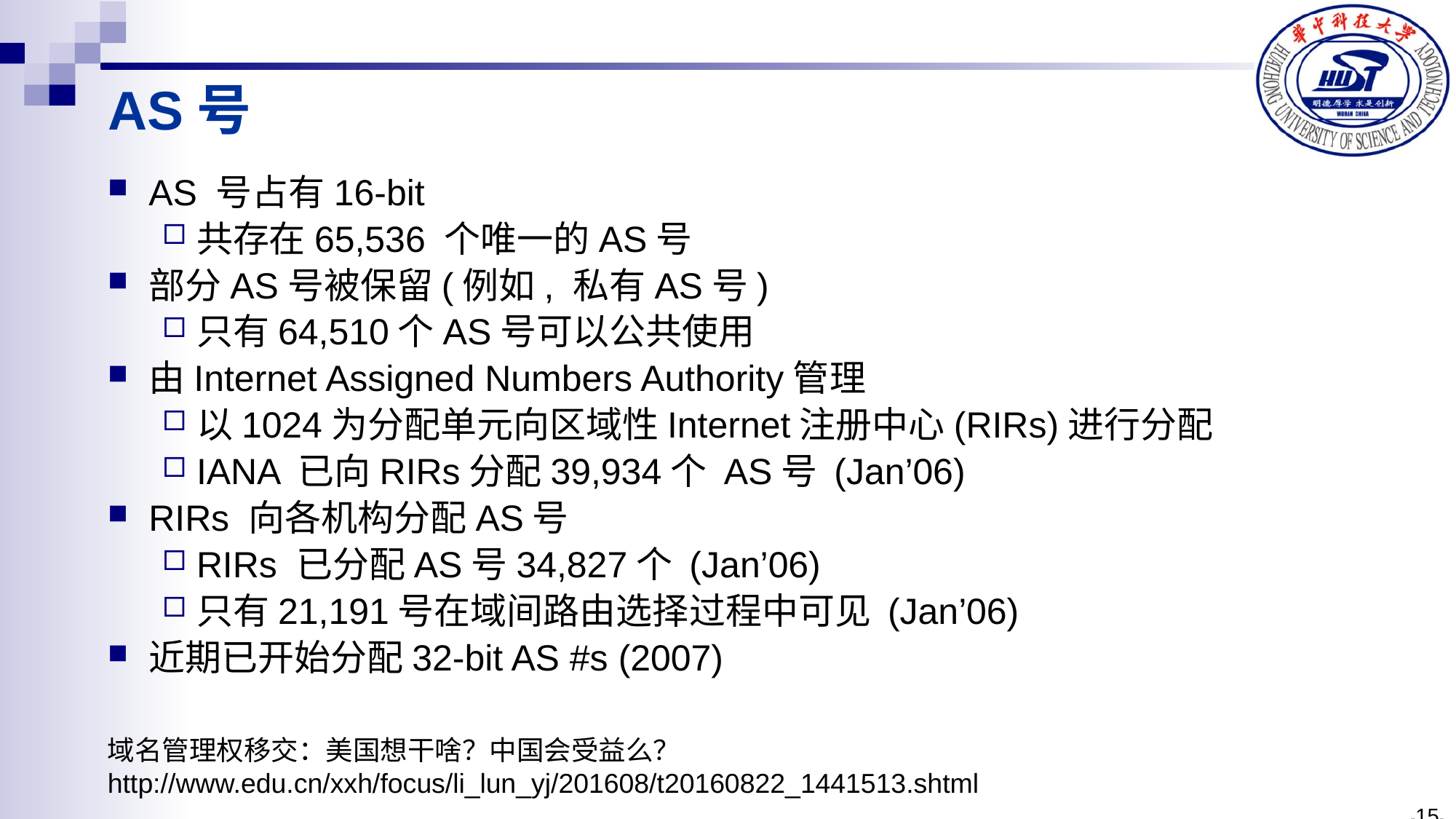

AS号
AS 号占有16-bit
共存在65,536 个唯一的AS号
部分AS号被保留(例如, 私有AS号)
只有64,510个AS号可以公共使用
由Internet Assigned Numbers Authority管理
以1024为分配单元向区域性Internet注册中心(RIRs)进行分配
IANA 已向RIRs分配39,934个 AS号 (Jan’06)
RIRs 向各机构分配AS号
RIRs 已分配AS号34,827个 (Jan’06)
只有21,191号在域间路由选择过程中可见 (Jan’06)
近期已开始分配32-bit AS #s (2007)
域名管理权移交：美国想干啥？中国会受益么？
http://www.edu.cn/xxh/focus/li_lun_yj/201608/t20160822_1441513.shtml
-15-